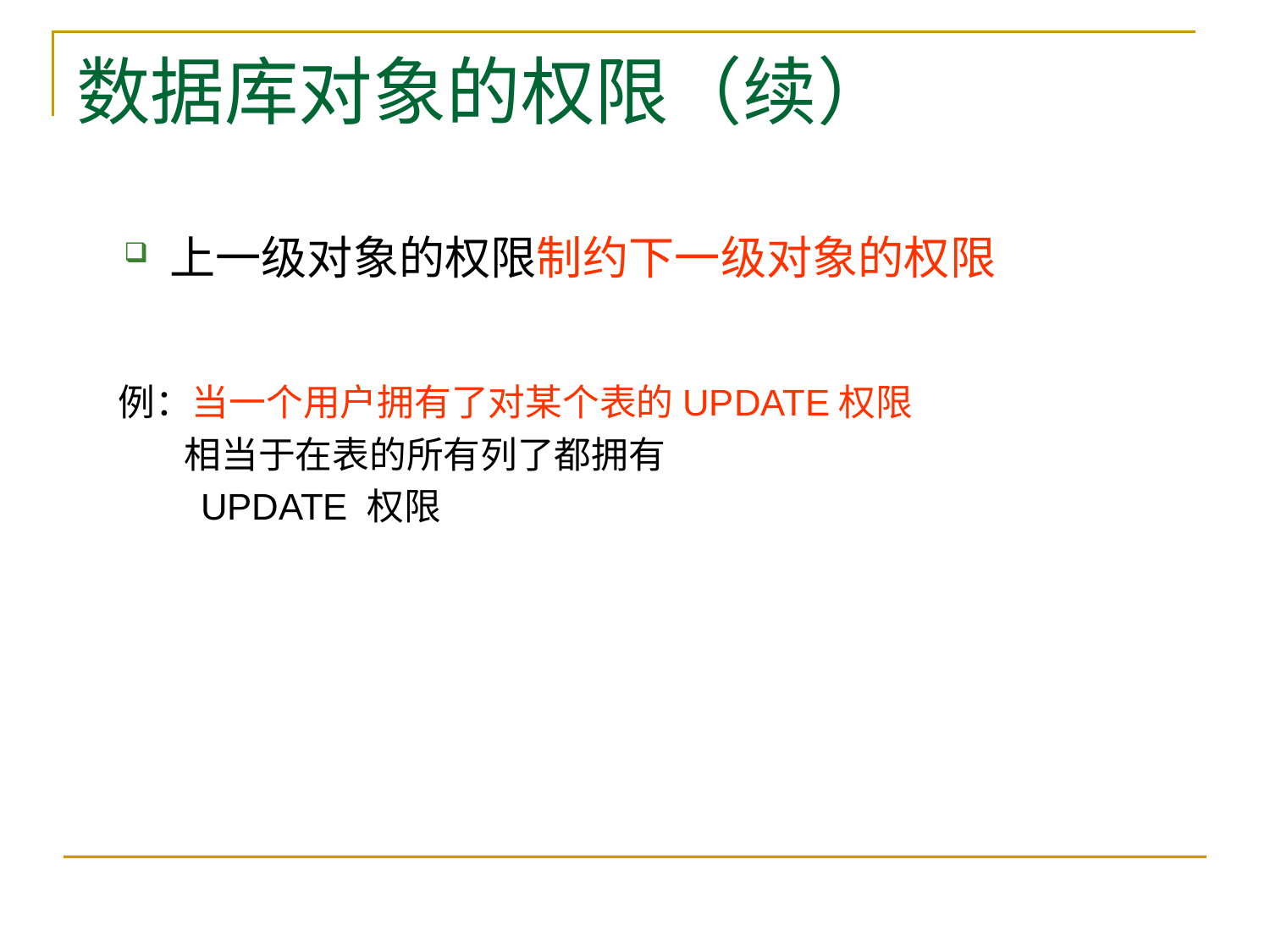

# 数据库对象的权限（续）
上一级对象的权限制约下一级对象的权限

    例：当一个用户拥有了对某个表的UPDATE权限
            相当于在表的所有列了都拥有
            UPDATE 权限